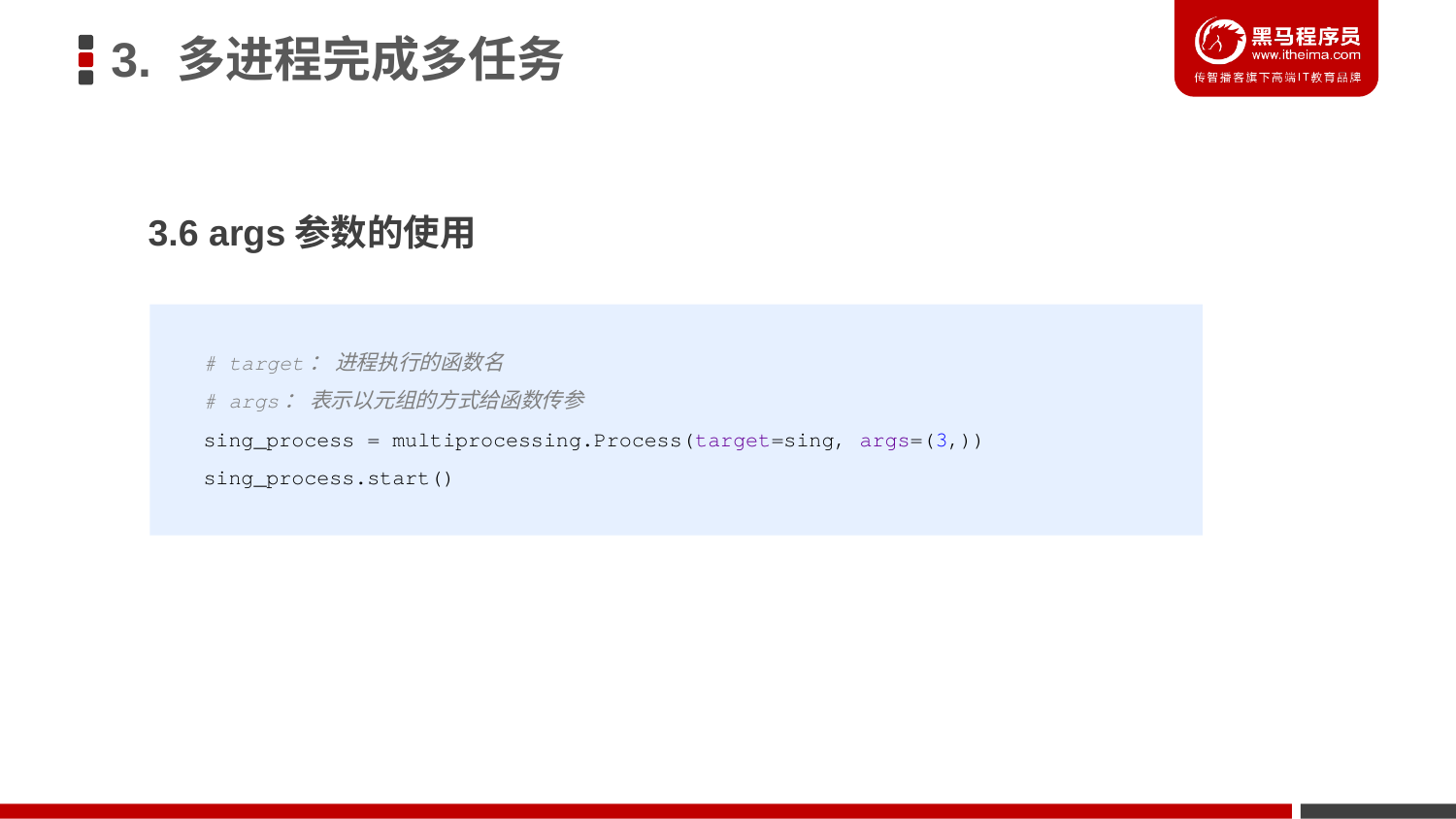

3. 多进程完成多任务
3.6 args参数的使用

# target： 进程执行的函数名 # args： 表示以元组的方式给函数传参 sing_process = multiprocessing.Process(target=sing, args=(3,)) sing_process.start()